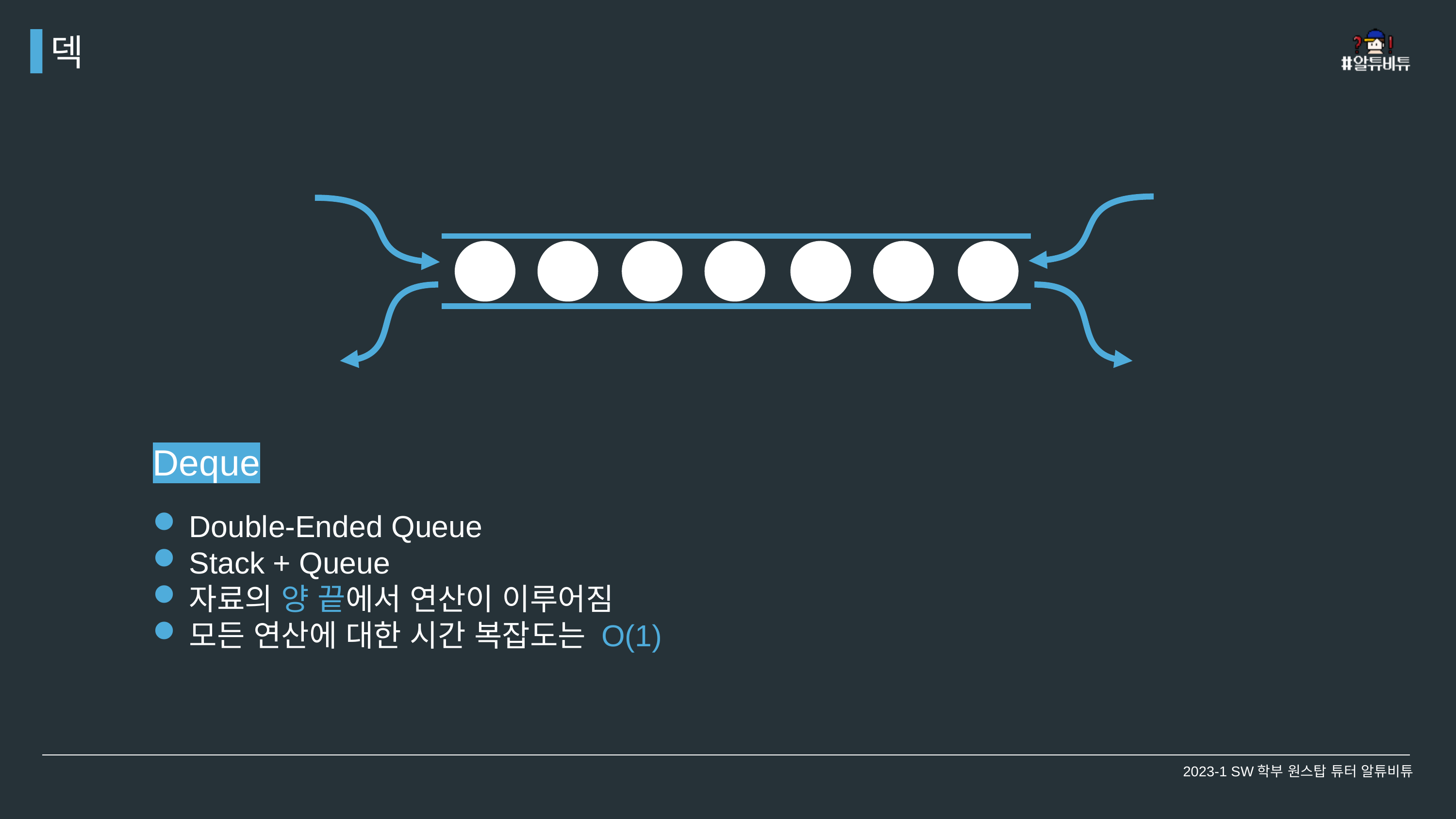

덱
|  |  |  |  |  |  |  |
| --- | --- | --- | --- | --- | --- | --- |

Deque
Double-Ended Queue
Stack + Queue
자료의 양 끝에서 연산이 이루어짐
모든 연산에 대한 시간 복잡도는 O(1)
2023-1 SW학부 원스탑 튜터 알튜비튜